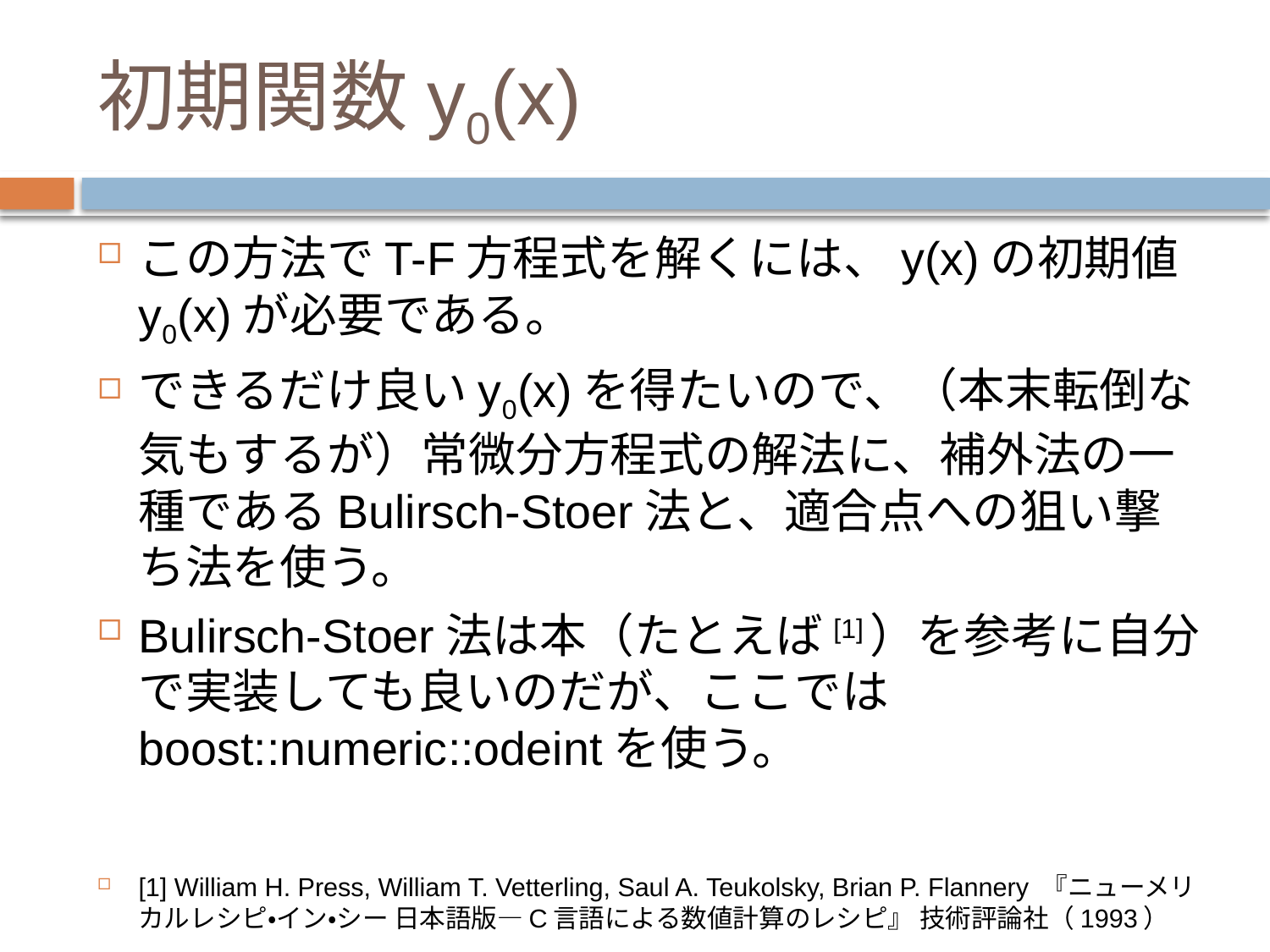

# 初期関数y0(x)
この方法でT-F方程式を解くには、y(x)の初期値y0(x)が必要である。
できるだけ良いy0(x)を得たいので、（本末転倒な気もするが）常微分方程式の解法に、補外法の一種であるBulirsch-Stoer法と、適合点への狙い撃ち法を使う。
Bulirsch-Stoer法は本（たとえば[1]）を参考に自分で実装しても良いのだが、ここではboost::numeric::odeintを使う。

[1] William H. Press, William T. Vetterling, Saul A. Teukolsky, Brian P. Flannery 『ニューメリカルレシピ・イン・シー 日本語版―C言語による数値計算のレシピ』 技術評論社（1993）